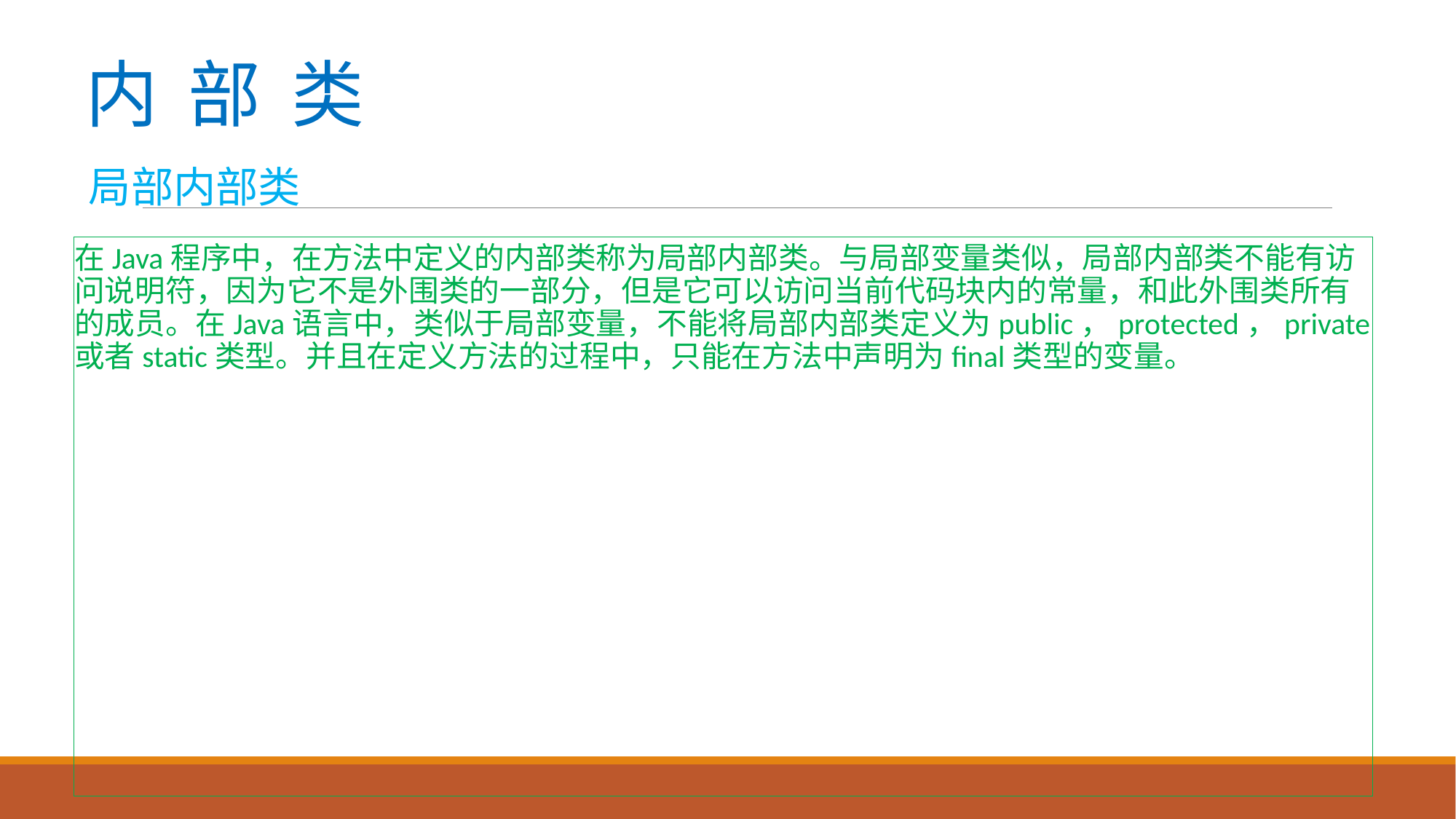

# 内  部  类
局部内部类
在Java程序中，在方法中定义的内部类称为局部内部类。与局部变量类似，局部内部类不能有访问说明符，因为它不是外围类的一部分，但是它可以访问当前代码块内的常量，和此外围类所有的成员。在Java语言中，类似于局部变量，不能将局部内部类定义为public，protected，private或者static类型。并且在定义方法的过程中，只能在方法中声明为final类型的变量。